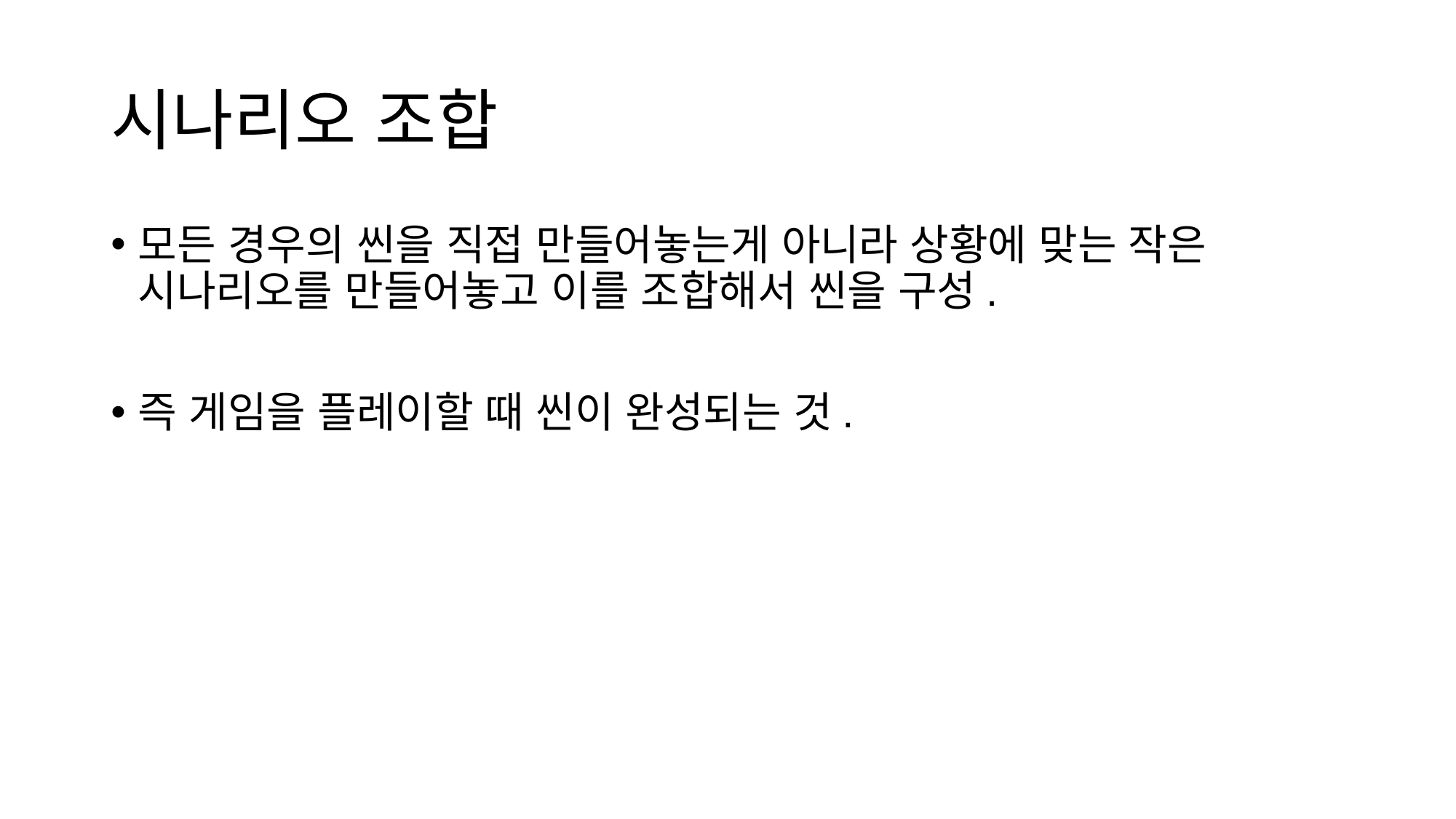

# 시나리오 조합
모든 경우의 씬을 직접 만들어놓는게 아니라 상황에 맞는 작은 시나리오를 만들어놓고 이를 조합해서 씬을 구성.

즉 게임을 플레이할 때 씬이 완성되는 것.